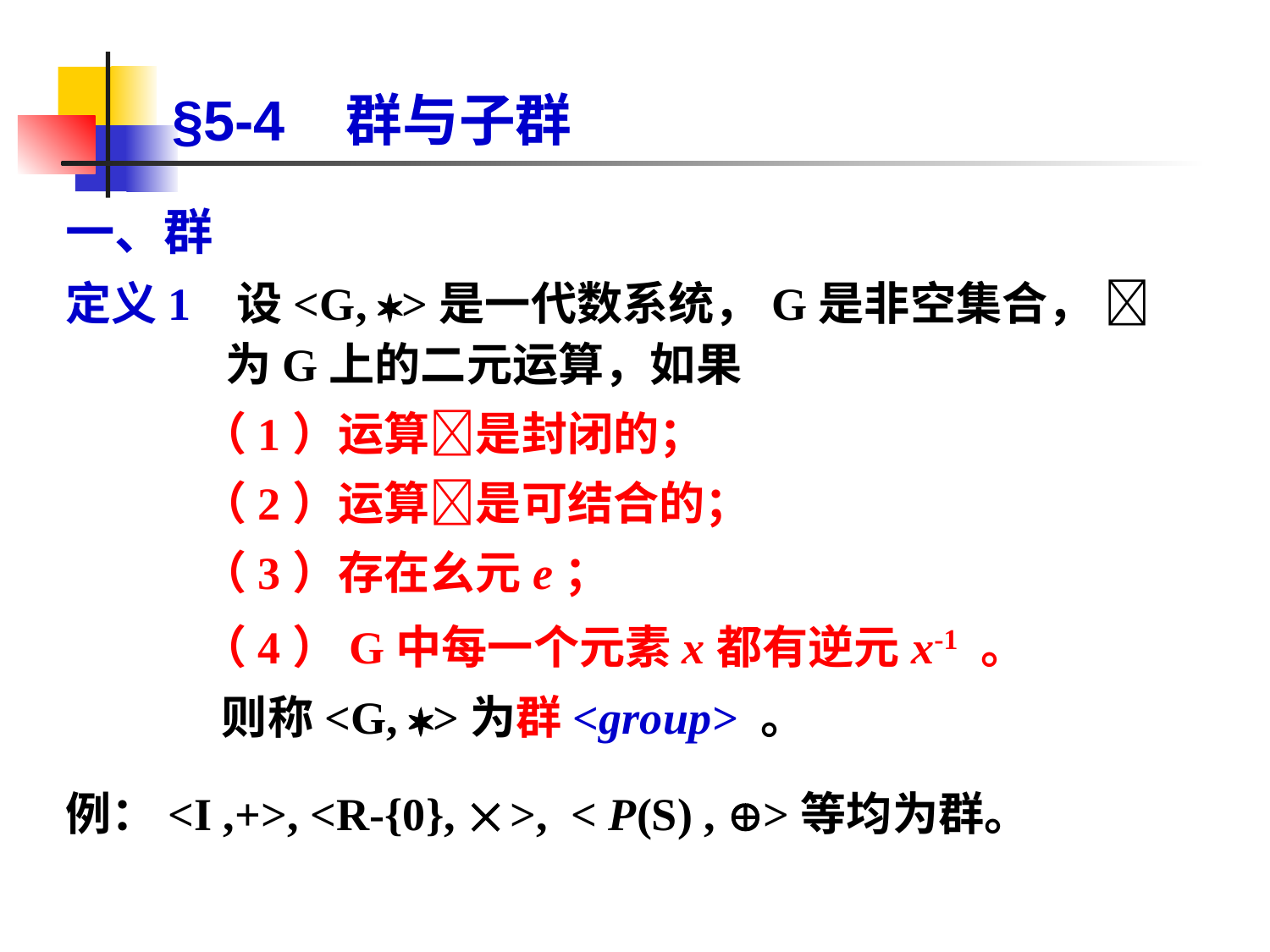

# §5-4   群与子群
一、群
定义1   设<G, ∗>是一代数系统，G是非空集合， ∗为G上的二元运算，如果
            （1）运算∗是封闭的；
            （2）运算∗是可结合的；
            （3）存在幺元e；
            （4）G中每一个元素x都有逆元x-1 。
              则称<G, ∗>为群<group> 。
例：<I ,+>, <R-{0}, × >,  < P(S) , ⊕>等均为群。
19